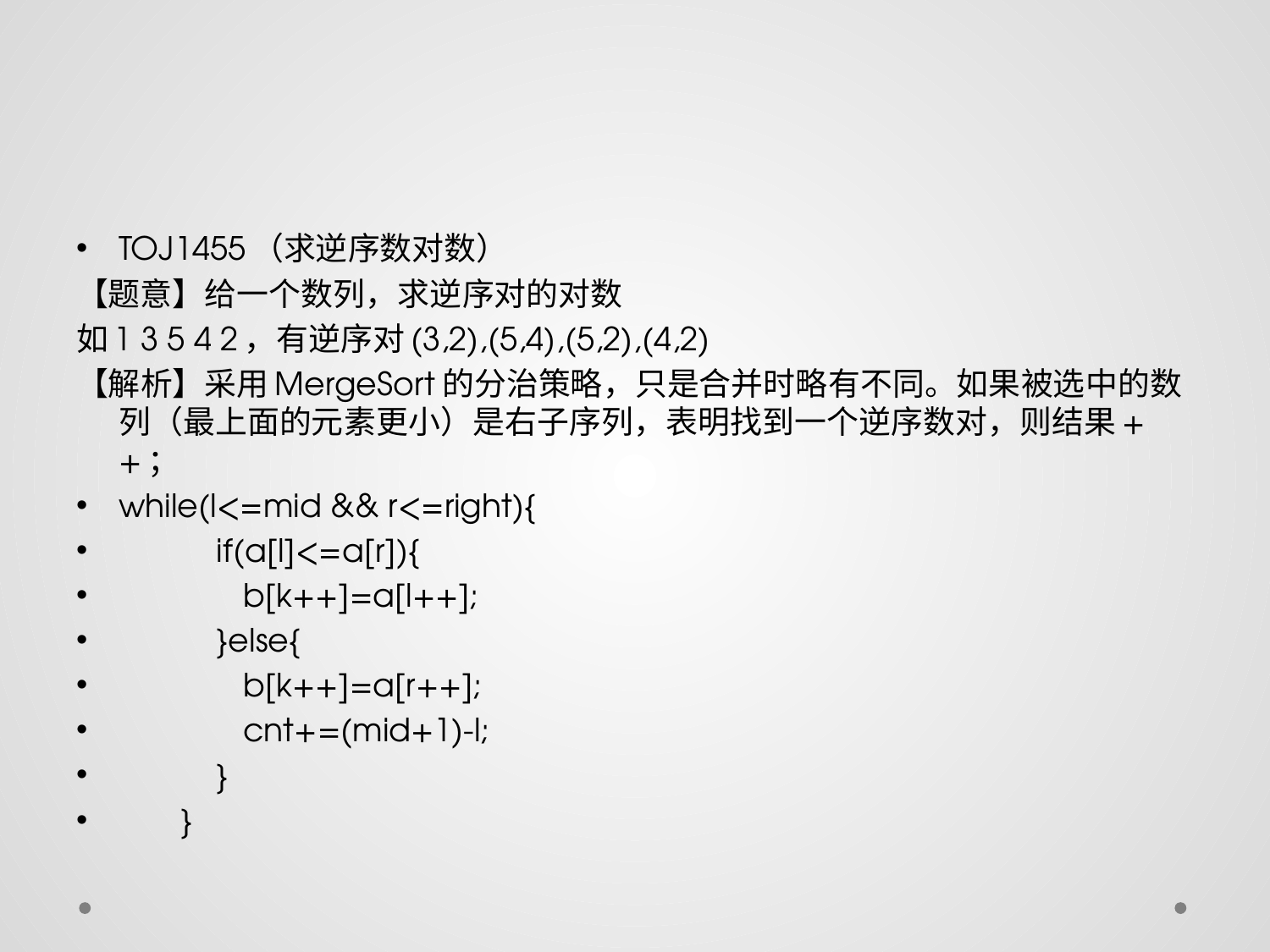

#
TOJ1455（求逆序数对数）
【题意】给一个数列，求逆序对的对数
如1 3 5 4 2，有逆序对(3,2),(5,4),(5,2),(4,2)
【解析】采用MergeSort的分治策略，只是合并时略有不同。如果被选中的数列（最上面的元素更小）是右子序列，表明找到一个逆序数对，则结果++；
while(l<=mid && r<=right){
           if(a[l]<=a[r]){
              b[k++]=a[l++];
           }else{
              b[k++]=a[r++];
              cnt+=(mid+1)-l;
           }
       }